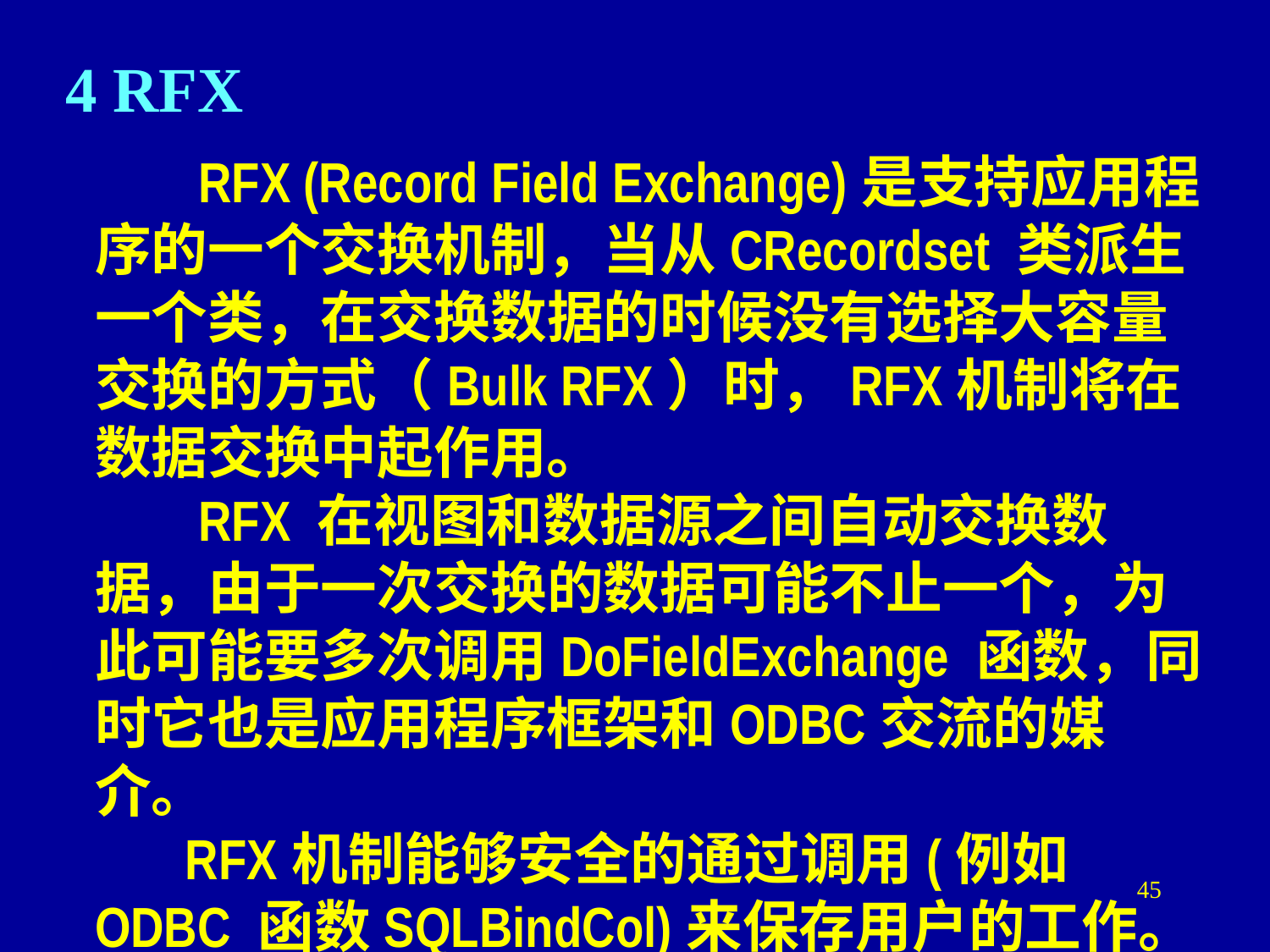

4 RFX
        RFX (Record Field Exchange)是支持应用程序的一个交换机制，当从CRecordset 类派生一个类，在交换数据的时候没有选择大容量交换的方式（Bulk RFX）时，RFX机制将在数据交换中起作用。
        RFX 在视图和数据源之间自动交换数据，由于一次交换的数据可能不止一个，为此可能要多次调用DoFieldExchange 函数，同时它也是应用程序框架和ODBC交流的媒介。
       RFX机制能够安全的通过调用(例如ODBC 函数SQLBindCol)来保存用户的工作。
45